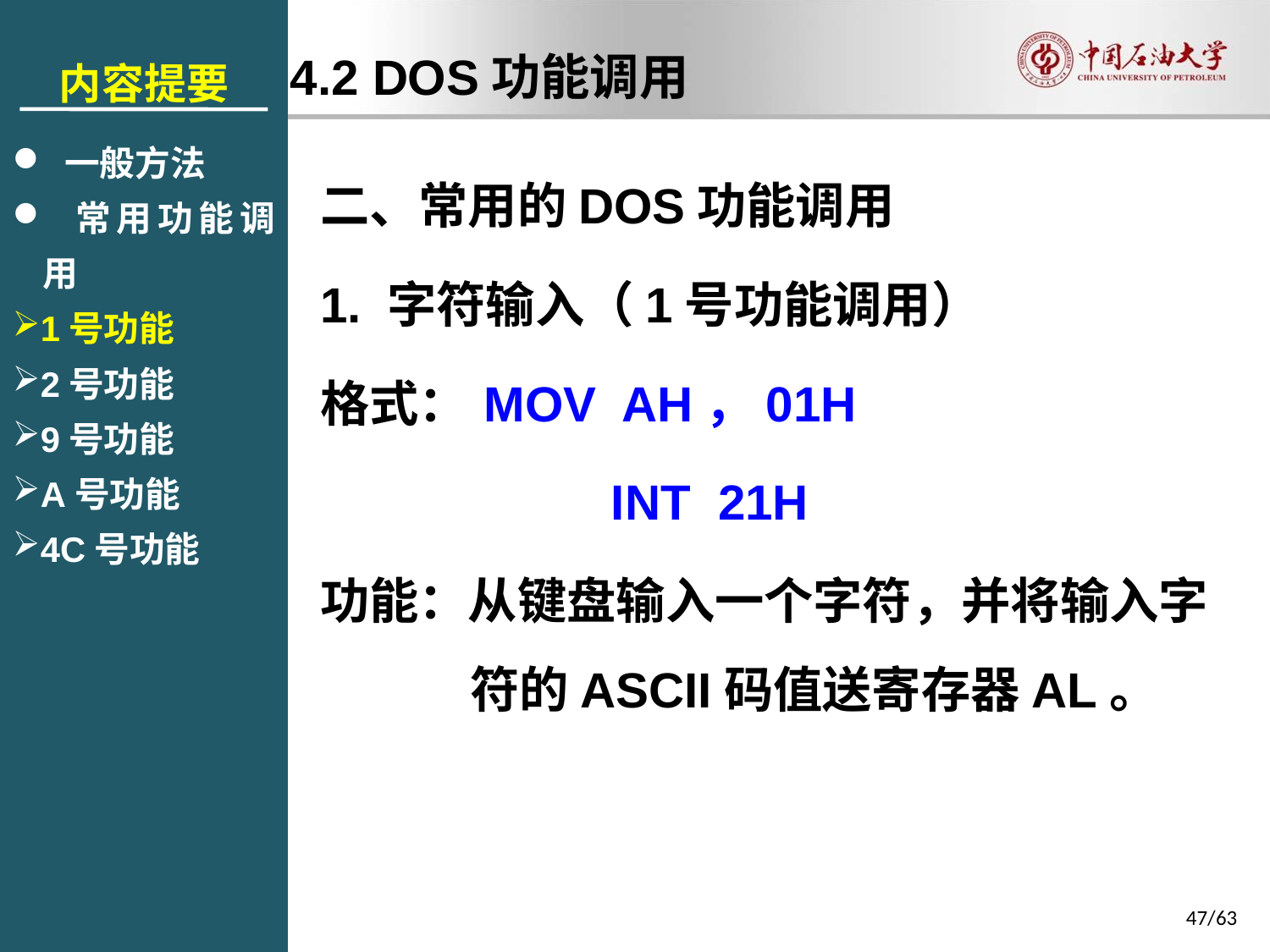

内容提要
 一般方法
 常用功能调用
1号功能
2号功能
9号功能
A号功能
4C号功能
4.2 DOS功能调用
二、常用的DOS功能调用
1. 字符输入（1号功能调用）
格式：	MOV  AH，01H
		    	INT  21H
功能：从键盘输入一个字符，并将输入字符的ASCII码值送寄存器AL。
47/63